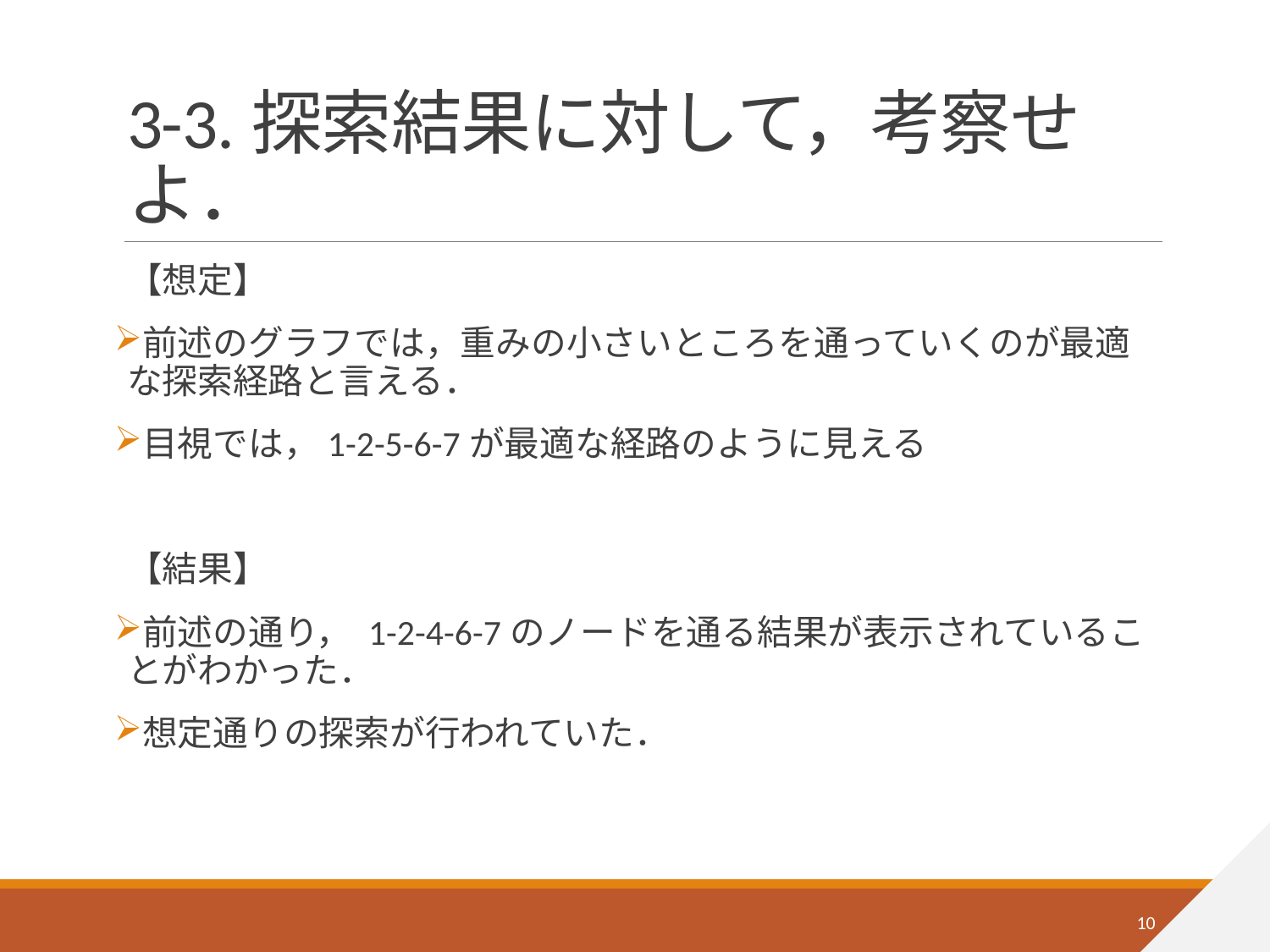

# 3-3.探索結果に対して，考察せよ．
【想定】
前述のグラフでは，重みの小さいところを通っていくのが最適な探索経路と言える．
目視では，1-2-5-6-7が最適な経路のように見える

【結果】
前述の通り， 1-2-4-6-7のノードを通る結果が表示されていることがわかった．
想定通りの探索が行われていた．
10